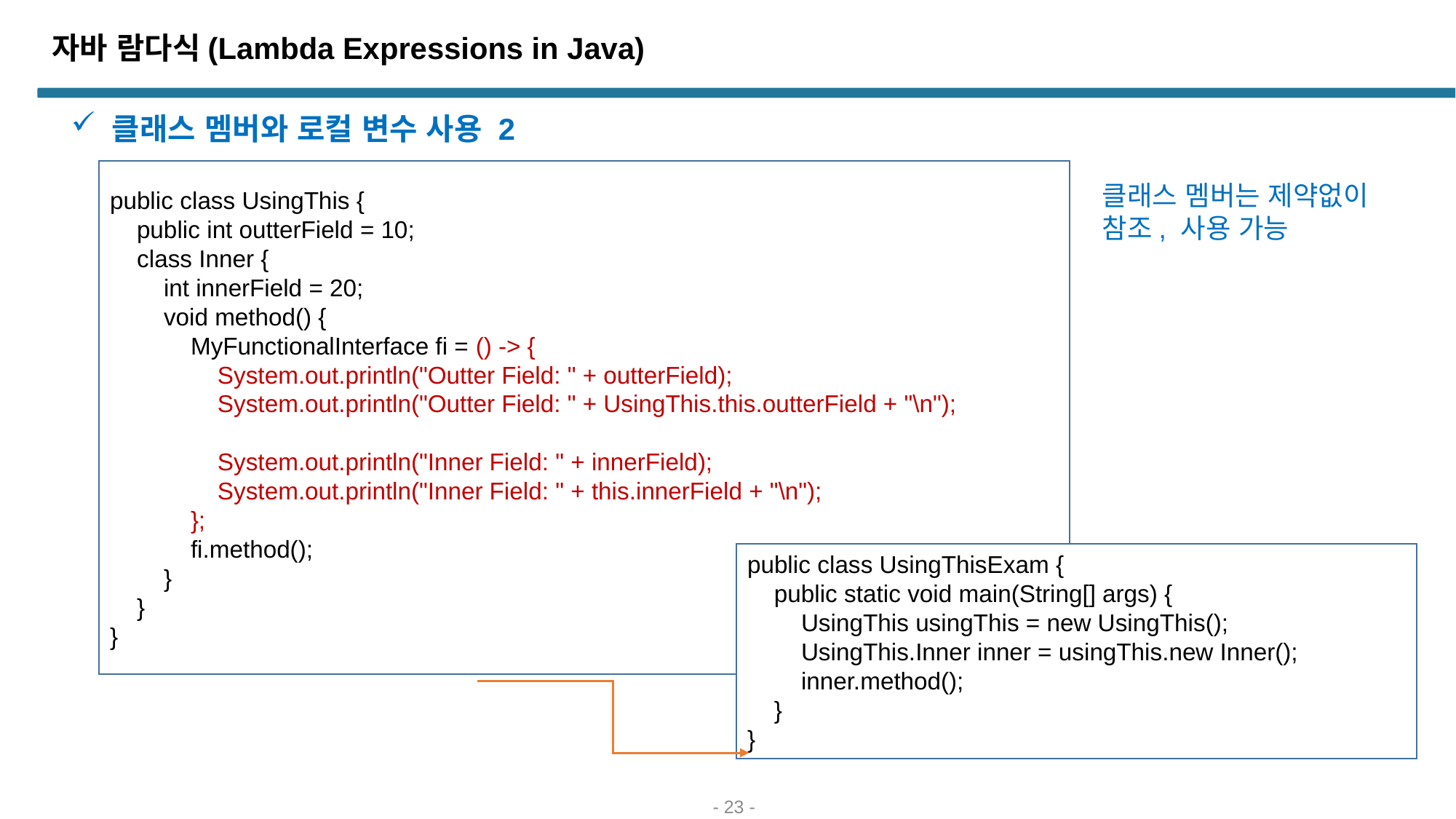

# 자바 람다식(Lambda Expressions in Java)
클래스 멤버와 로컬 변수 사용 2
public class UsingThis {
    public int outterField = 10;
    class Inner {
        int innerField = 20;
        void method() {
            MyFunctionalInterface fi = () -> {
                System.out.println("Outter Field: " + outterField);
                System.out.println("Outter Field: " + UsingThis.this.outterField + "\n");

                System.out.println("Inner Field: " + innerField);
                System.out.println("Inner Field: " + this.innerField + "\n");
            };
            fi.method();
        }
    }
}
클래스 멤버는 제약없이 참조, 사용 가능
public class UsingThisExam {
    public static void main(String[] args) {
        UsingThis usingThis = new UsingThis();
        UsingThis.Inner inner = usingThis.new Inner();
        inner.method();
    }
}
- 23 -